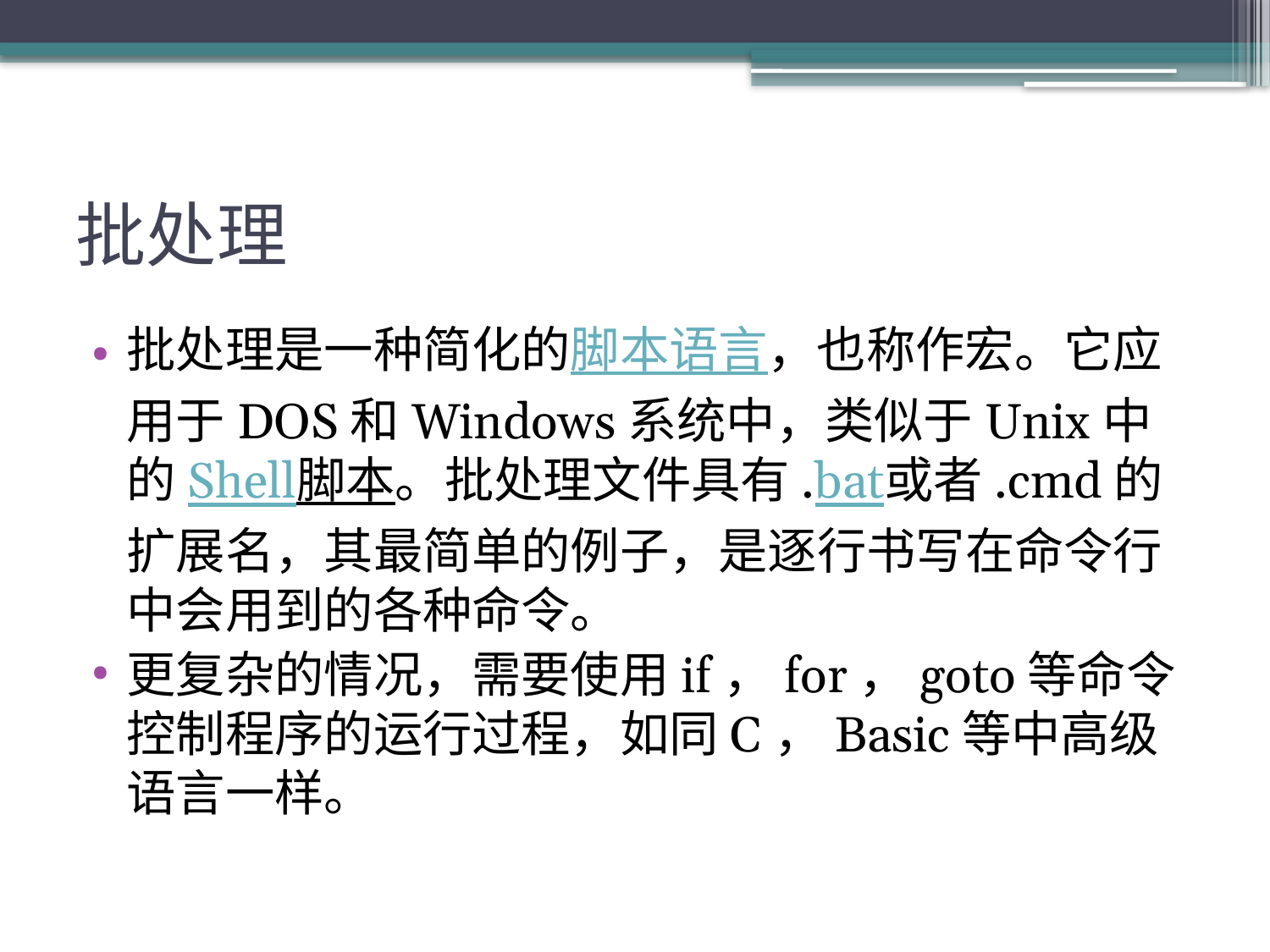

# 批处理
批处理是一种简化的脚本语言，也称作宏。它应用于DOS和Windows系统中，类似于Unix中的Shell脚本。批处理文件具有.bat或者.cmd的扩展名，其最简单的例子，是逐行书写在命令行中会用到的各种命令。
更复杂的情况，需要使用if，for，goto等命令控制程序的运行过程，如同C，Basic等中高级语言一样。